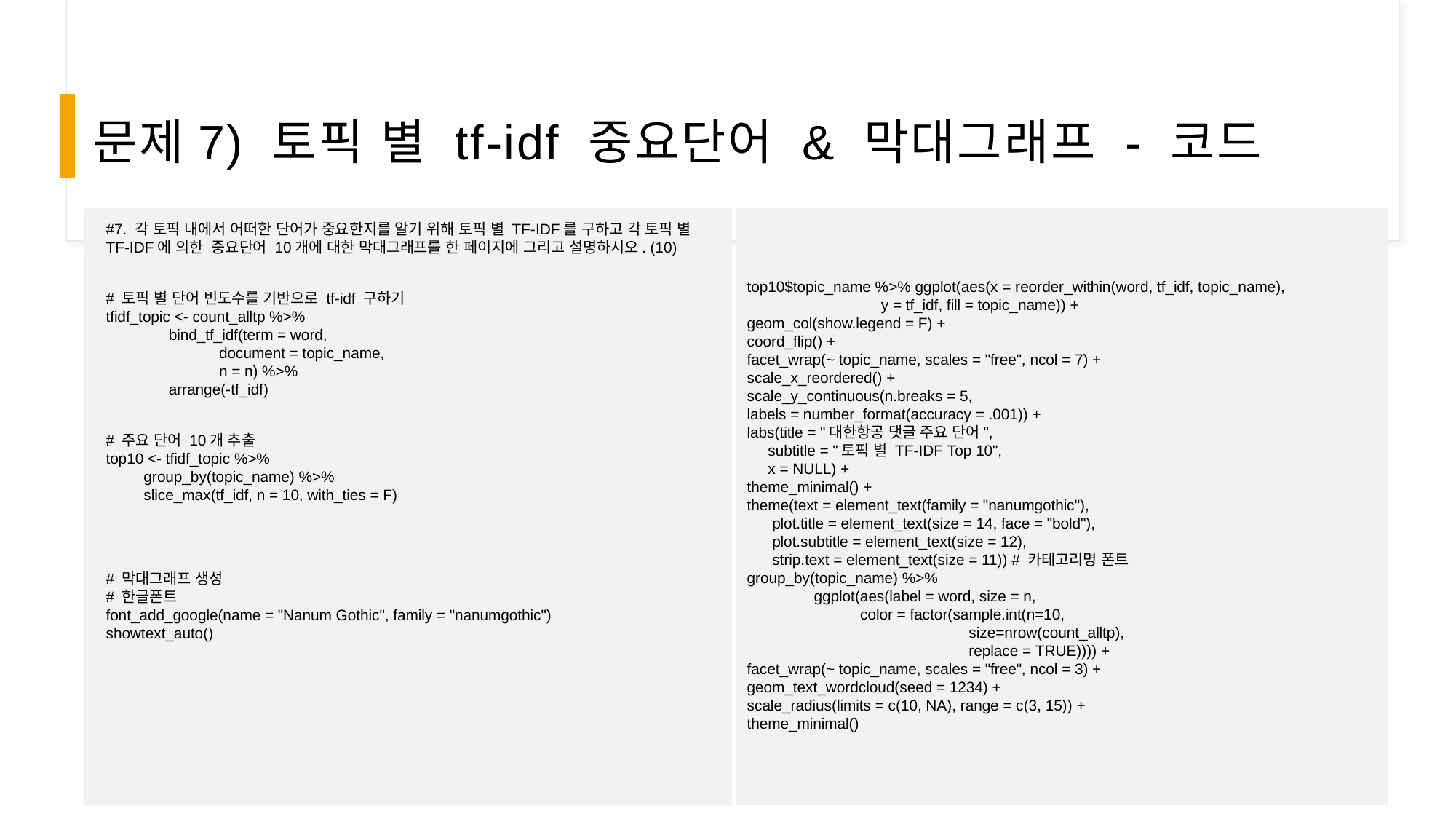

# 문제7) 토픽 별 tf-idf 중요단어 & 막대그래프 - 코드

#7. 각 토픽 내에서 어떠한 단어가 중요한지를 알기 위해 토픽 별 TF-IDF를 구하고 각 토픽 별 TF-IDF에 의한  중요단어 10개에 대한 막대그래프를 한 페이지에 그리고 설명하시오. (10)

# 토픽 별 단어 빈도수를 기반으로 tf-idf 구하기
tfidf_topic <- count_alltp %>%
               bind_tf_idf(term = word,
                           document = topic_name,
                           n = n) %>%
               arrange(-tf_idf)

# 주요 단어 10개 추출
top10 <- tfidf_topic %>%
         group_by(topic_name) %>%
         slice_max(tf_idf, n = 10, with_ties = F)

# 막대그래프 생성
# 한글폰트
font_add_google(name = "Nanum Gothic", family = "nanumgothic")
showtext_auto()

top10$topic_name %>% ggplot(aes(x = reorder_within(word, tf_idf, topic_name),
                                y = tf_idf, fill = topic_name)) +
geom_col(show.legend = F) +
coord_flip() +
facet_wrap(~ topic_name, scales = "free", ncol = 7) +
scale_x_reordered() +
scale_y_continuous(n.breaks = 5,
labels = number_format(accuracy = .001)) +
labs(title = "대한항공 댓글 주요 단어",
     subtitle = "토픽 별 TF-IDF Top 10",
     x = NULL) +
theme_minimal() +
theme(text = element_text(family = "nanumgothic"),
      plot.title = element_text(size = 14, face = "bold"),
      plot.subtitle = element_text(size = 12),
      strip.text = element_text(size = 11)) # 카테고리명 폰트
group_by(topic_name) %>%
                ggplot(aes(label = word, size = n,
                           color = factor(sample.int(n=10,
                                                     size=nrow(count_alltp),
                                                     replace = TRUE)))) +
facet_wrap(~ topic_name, scales = "free", ncol = 3) +
geom_text_wordcloud(seed = 1234) +
scale_radius(limits = c(10, NA), range = c(3, 15)) +
theme_minimal()